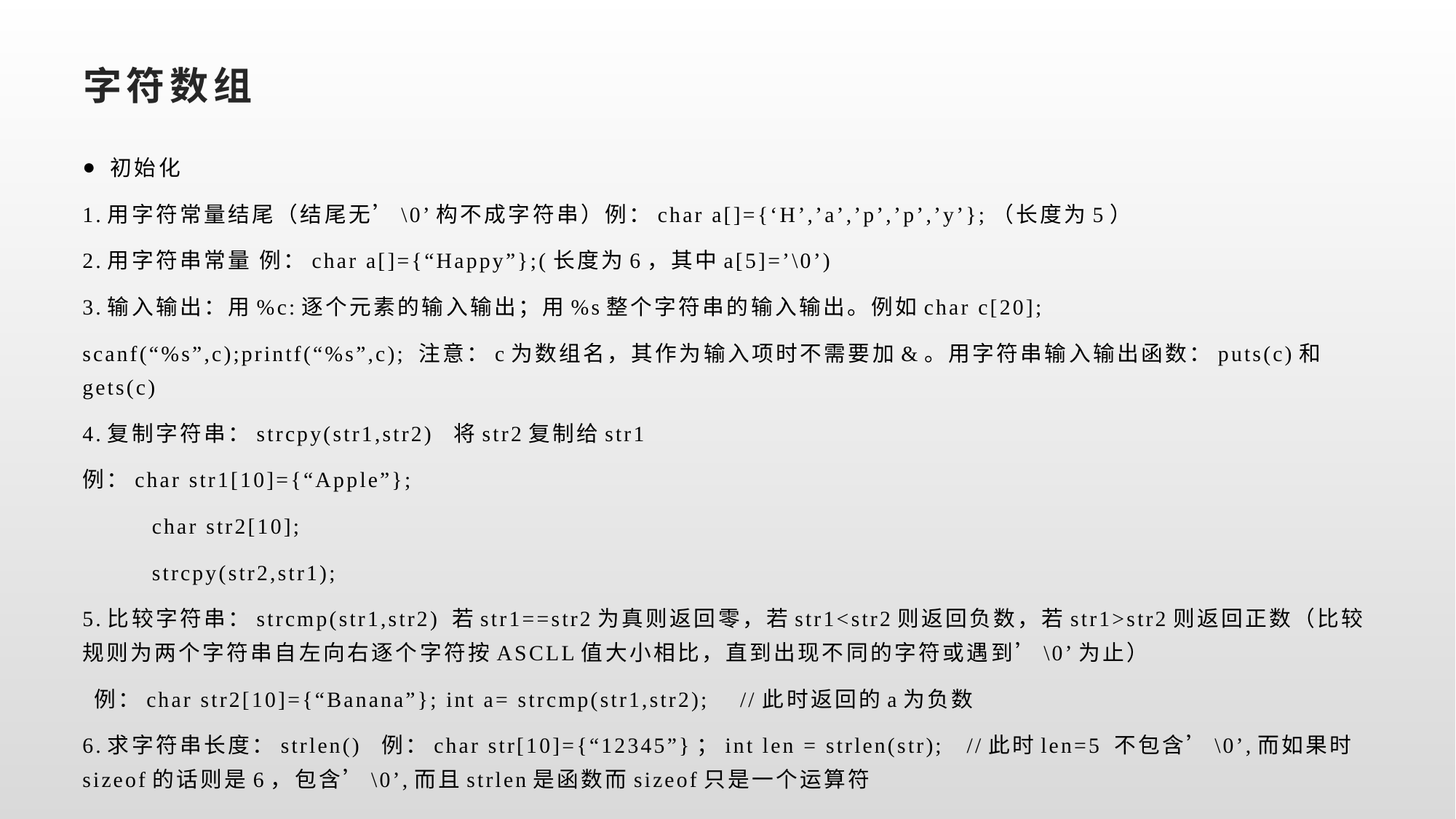

# 字符数组
初始化
1.用字符常量结尾（结尾无’\0’构不成字符串）例：char a[]={‘H’,’a’,’p’,’p’,’y’};（长度为5）
2.用字符串常量 例：char a[]={“Happy”};(长度为6，其中a[5]=’\0’)
3.输入输出：用%c:逐个元素的输入输出；用%s整个字符串的输入输出。例如char c[20];
scanf(“%s”,c);printf(“%s”,c); 注意：c为数组名，其作为输入项时不需要加&。用字符串输入输出函数：puts(c)和gets(c)
4.复制字符串：strcpy(str1,str2)  将str2复制给str1
例：char str1[10]={“Apple”};
         char str2[10];
         strcpy(str2,str1);
5.比较字符串：strcmp(str1,str2) 若str1==str2为真则返回零，若str1<str2则返回负数，若str1>str2则返回正数（比较规则为两个字符串自左向右逐个字符按ASCLL值大小相比，直到出现不同的字符或遇到’\0’为止）
 例：char str2[10]={“Banana”}; int a= strcmp(str1,str2);    //此时返回的a为负数
6.求字符串长度：strlen()  例：char str[10]={“12345”}；int len = strlen(str);   //此时len=5 不包含’\0’,而如果时sizeof的话则是6，包含’\0’,而且strlen是函数而sizeof只是一个运算符